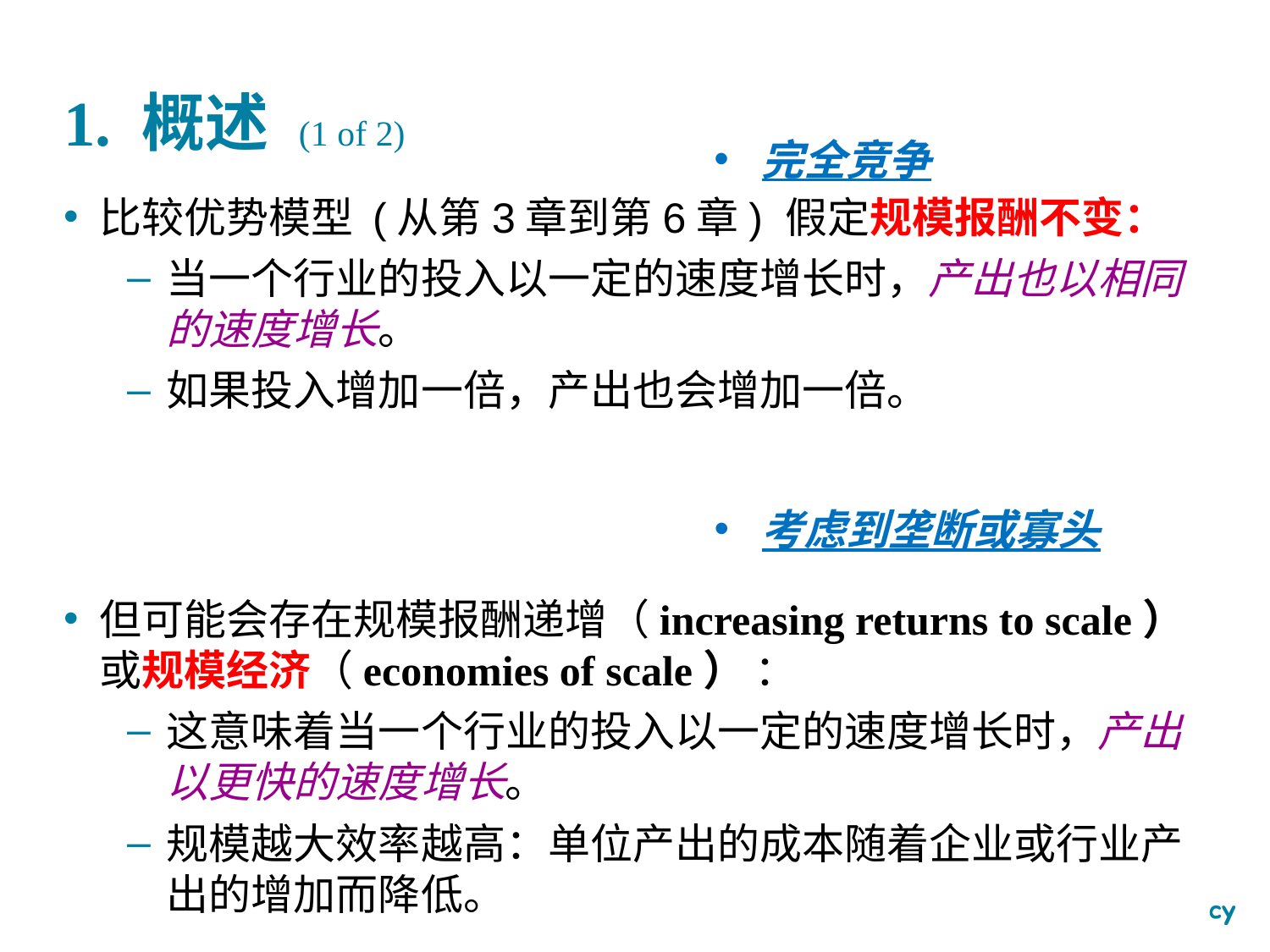

# 1. 概述 (1 of 2)
完全竞争
比较优势模型 (从第3章到第6章) 假定规模报酬不变：
当一个行业的投入以一定的速度增长时，产出也以相同的速度增长。
如果投入增加一倍，产出也会增加一倍。

但可能会存在规模报酬递增（increasing returns to scale）或规模经济（economies of scale） ：
这意味着当一个行业的投入以一定的速度增长时，产出以更快的速度增长。
规模越大效率越高：单位产出的成本随着企业或行业产出的增加而降低。
考虑到垄断或寡头